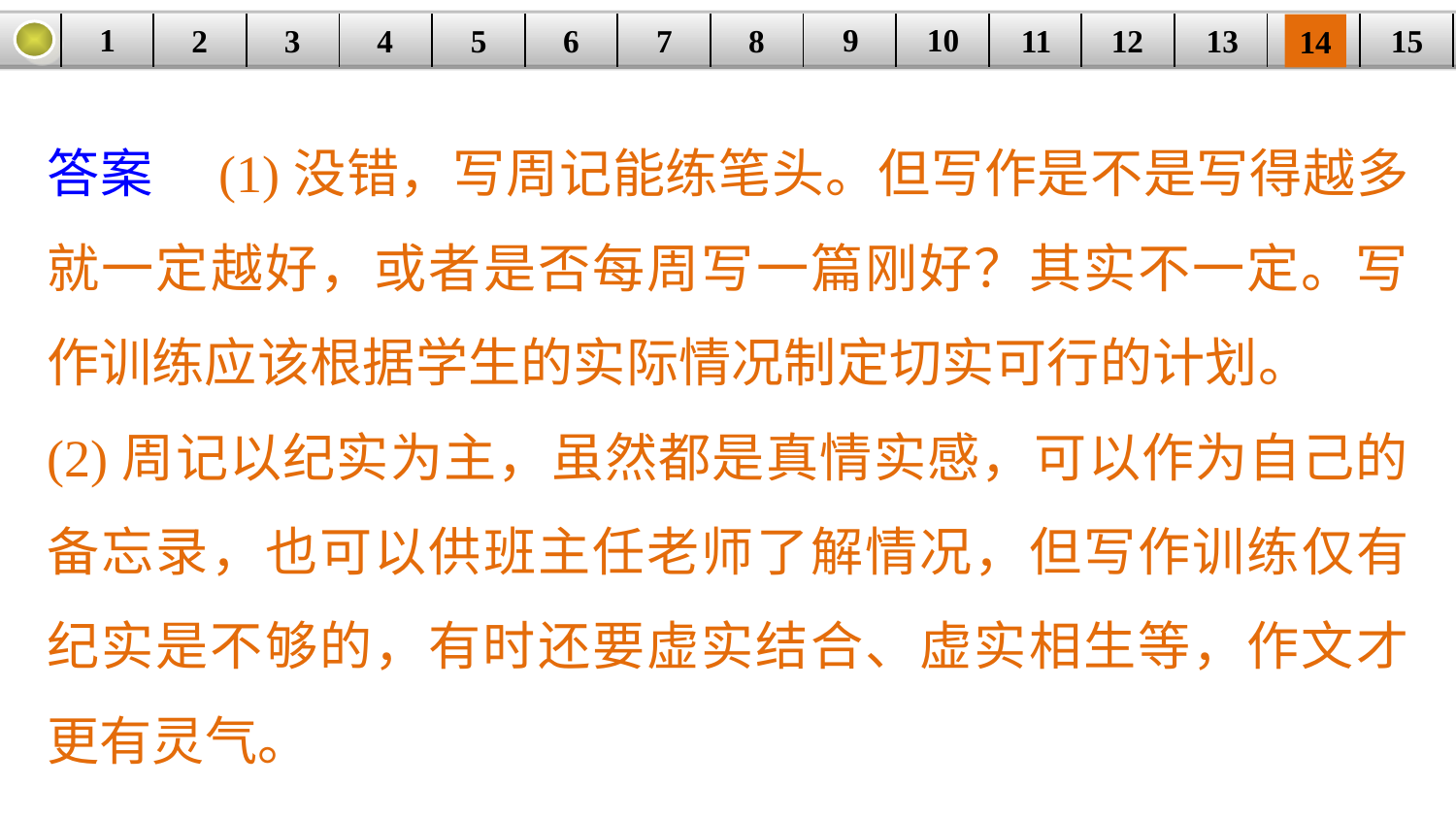

9
10
1
3
4
5
6
8
11
2
12
15
|  |  |  |  |  |  |  |  |  |  |  |  |  |  |  |
| --- | --- | --- | --- | --- | --- | --- | --- | --- | --- | --- | --- | --- | --- | --- |
7
13
14

答案　(1)没错，写周记能练笔头。但写作是不是写得越多就一定越好，或者是否每周写一篇刚好？其实不一定。写作训练应该根据学生的实际情况制定切实可行的计划。
(2)周记以纪实为主，虽然都是真情实感，可以作为自己的备忘录，也可以供班主任老师了解情况，但写作训练仅有纪实是不够的，有时还要虚实结合、虚实相生等，作文才更有灵气。